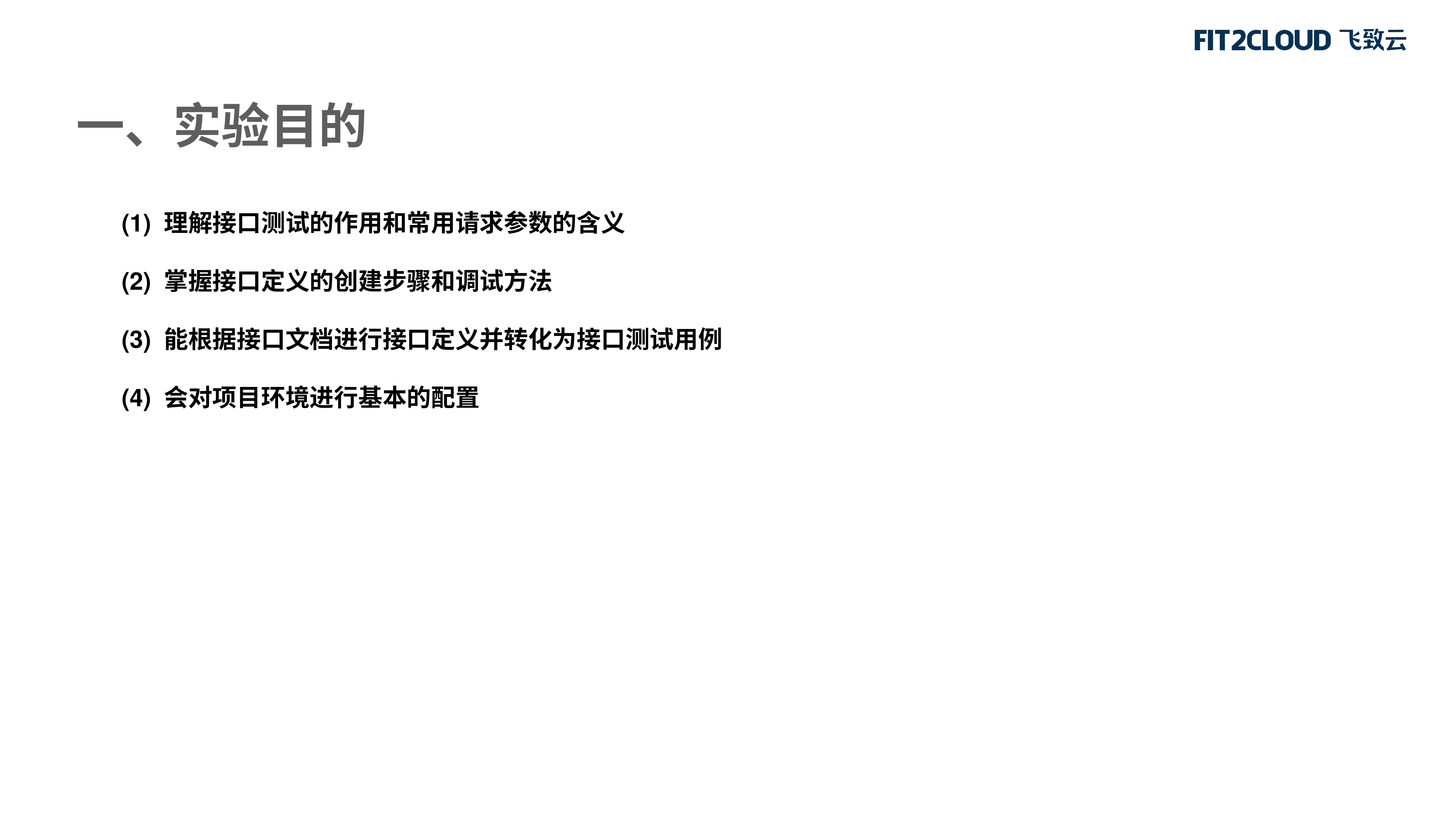

一、实验目的
(1) 理解接口测试的作用和常用请求参数的含义

(2) 掌握接口定义的创建步骤和调试方法

(3) 能根据接口文档进行接口定义并转化为接口测试用例

(4) 会对项目环境进行基本的配置